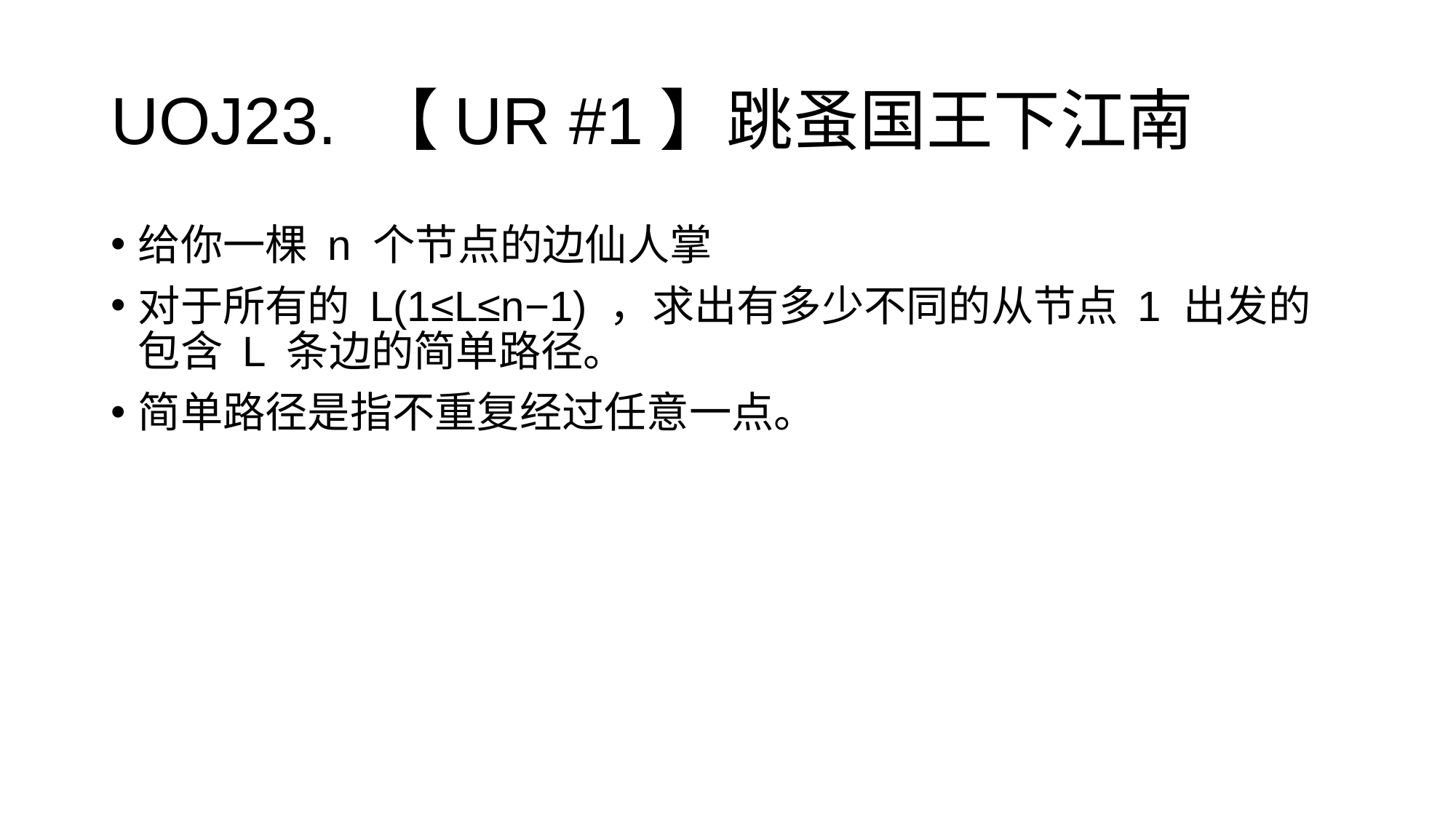

# UOJ23. 【UR #1】跳蚤国王下江南
给你一棵 n 个节点的边仙人掌
对于所有的 L(1≤L≤n−1) ，求出有多少不同的从节点 1 出发的包含 L 条边的简单路径。
简单路径是指不重复经过任意一点。